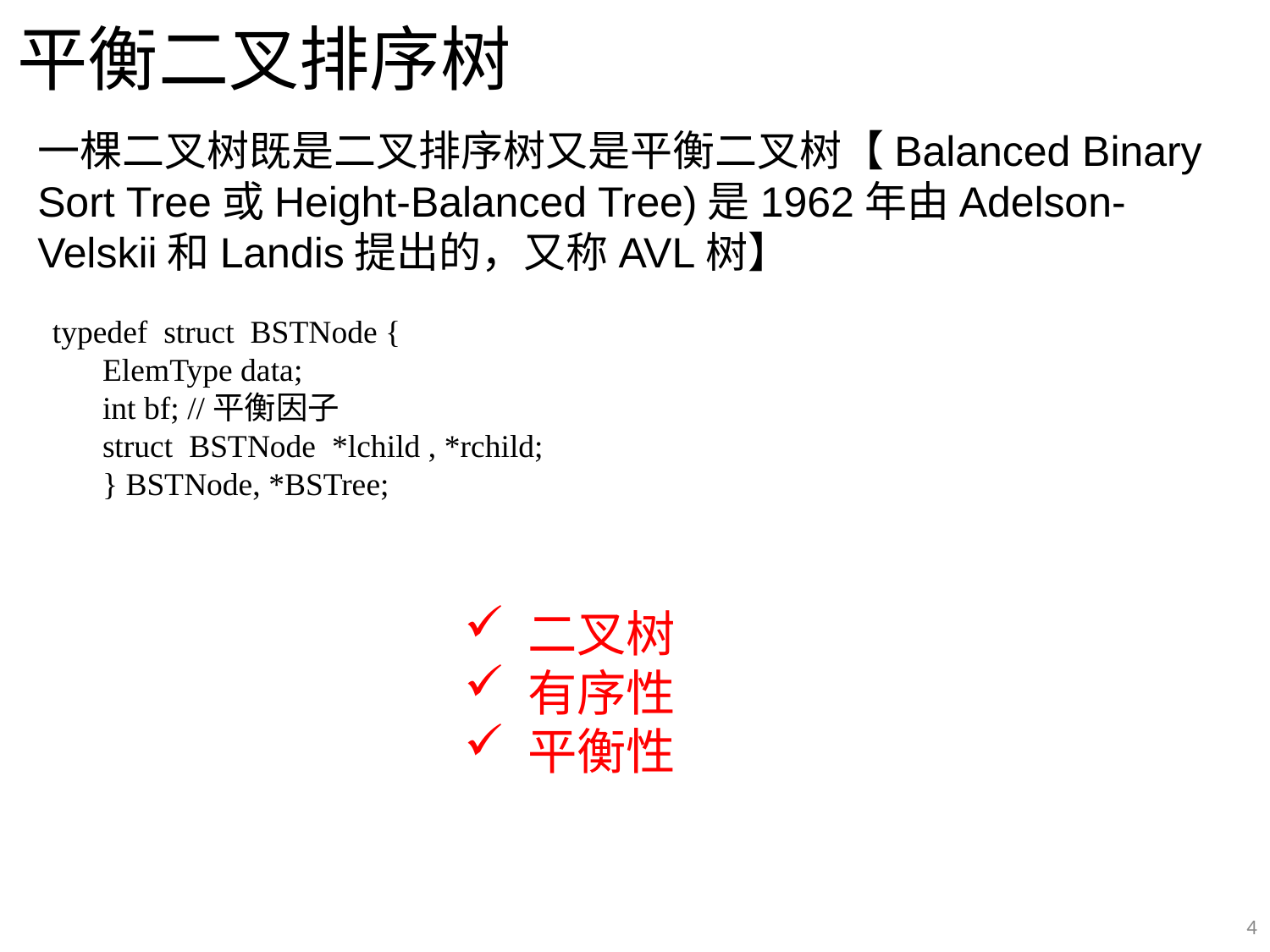

# 平衡二叉排序树
一棵二叉树既是二叉排序树又是平衡二叉树【Balanced Binary Sort Tree或Height-Balanced Tree)是1962年由Adelson-Velskii和Landis提出的，又称AVL树】
typedef  struct  BSTNode {
ElemType data;
int bf; //平衡因子
struct  BSTNode  *lchild , *rchild;
} BSTNode, *BSTree;
二叉树
有序性
平衡性
4